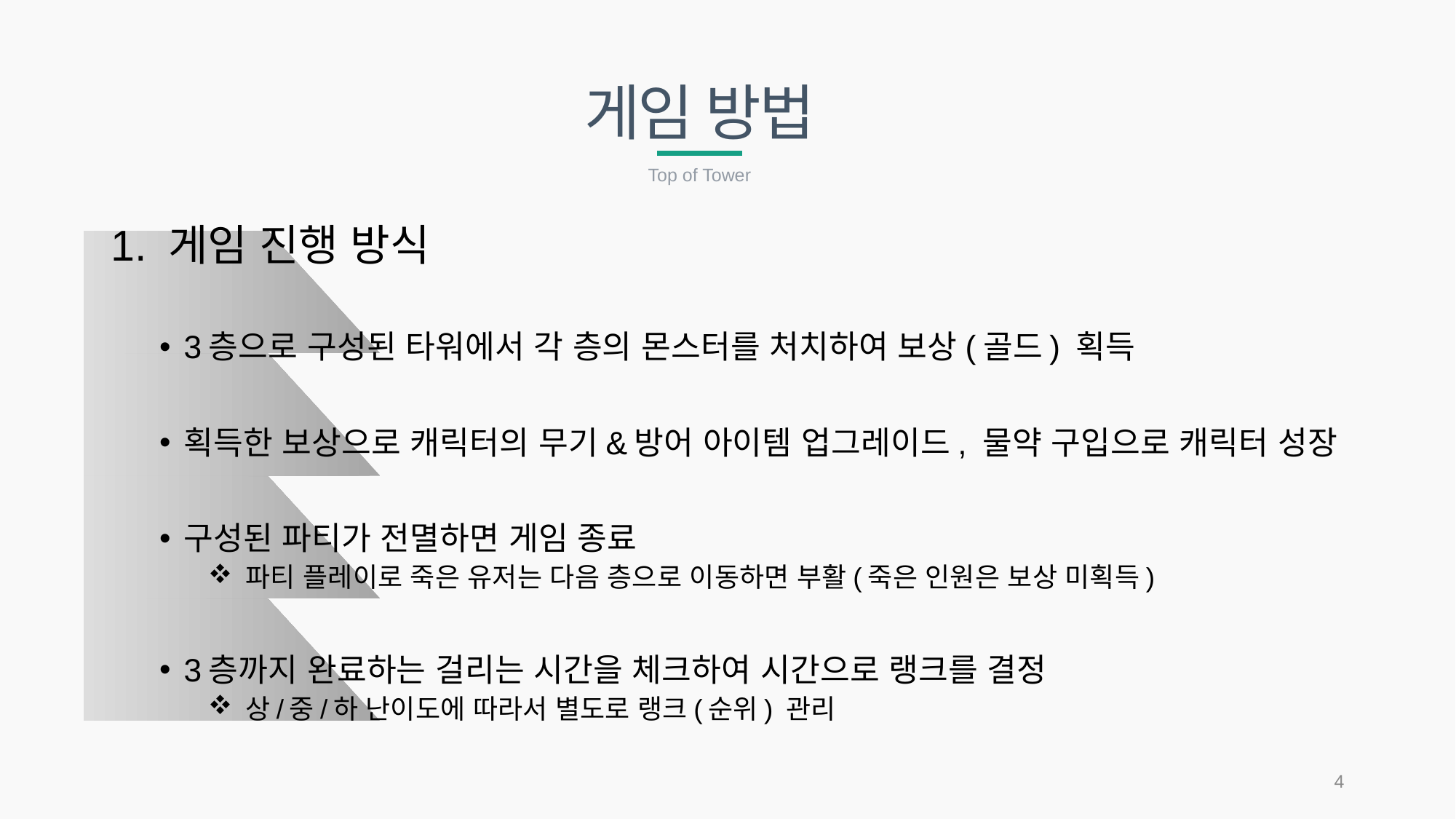

게임 방법
Top of Tower
1. 게임 진행 방식

3층으로 구성된 타워에서 각 층의 몬스터를 처치하여 보상(골드) 획득

획득한 보상으로 캐릭터의 무기&방어 아이템 업그레이드, 물약 구입으로 캐릭터 성장

구성된 파티가 전멸하면 게임 종료
 파티 플레이로 죽은 유저는 다음 층으로 이동하면 부활(죽은 인원은 보상 미획득)

3층까지 완료하는 걸리는 시간을 체크하여 시간으로 랭크를 결정
 상/중/하 난이도에 따라서 별도로 랭크(순위) 관리

4